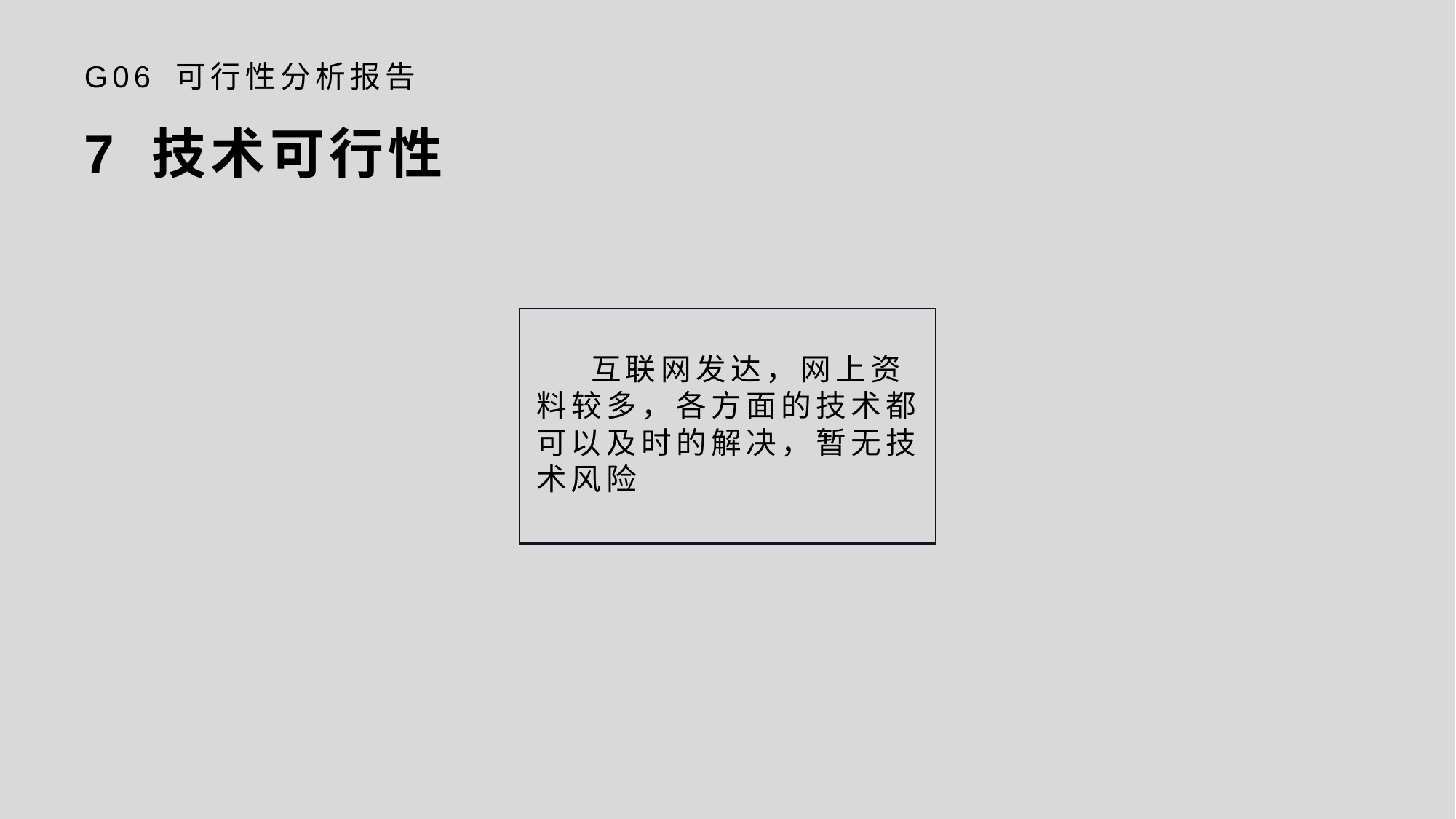

G06 可行性分析报告
7 技术可行性

互联网发达，网上资料较多，各方面的技术都可以及时的解决，暂无技术风险